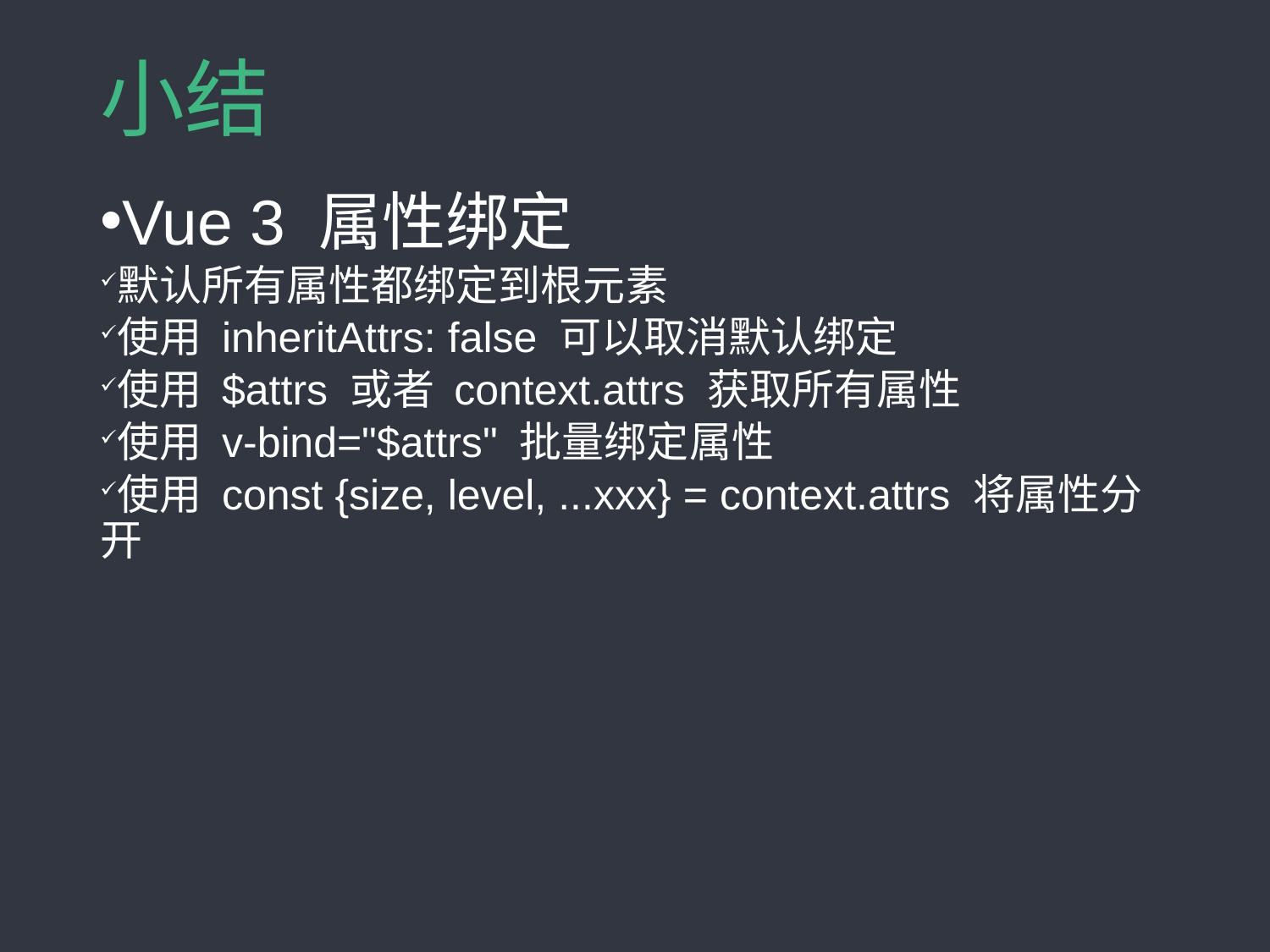

# 小结
Vue 3 属性绑定
默认所有属性都绑定到根元素
使用 inheritAttrs: false 可以取消默认绑定
使用 $attrs 或者 context.attrs 获取所有属性
使用 v-bind="$attrs" 批量绑定属性
使用 const {size, level, ...xxx} = context.attrs 将属性分开